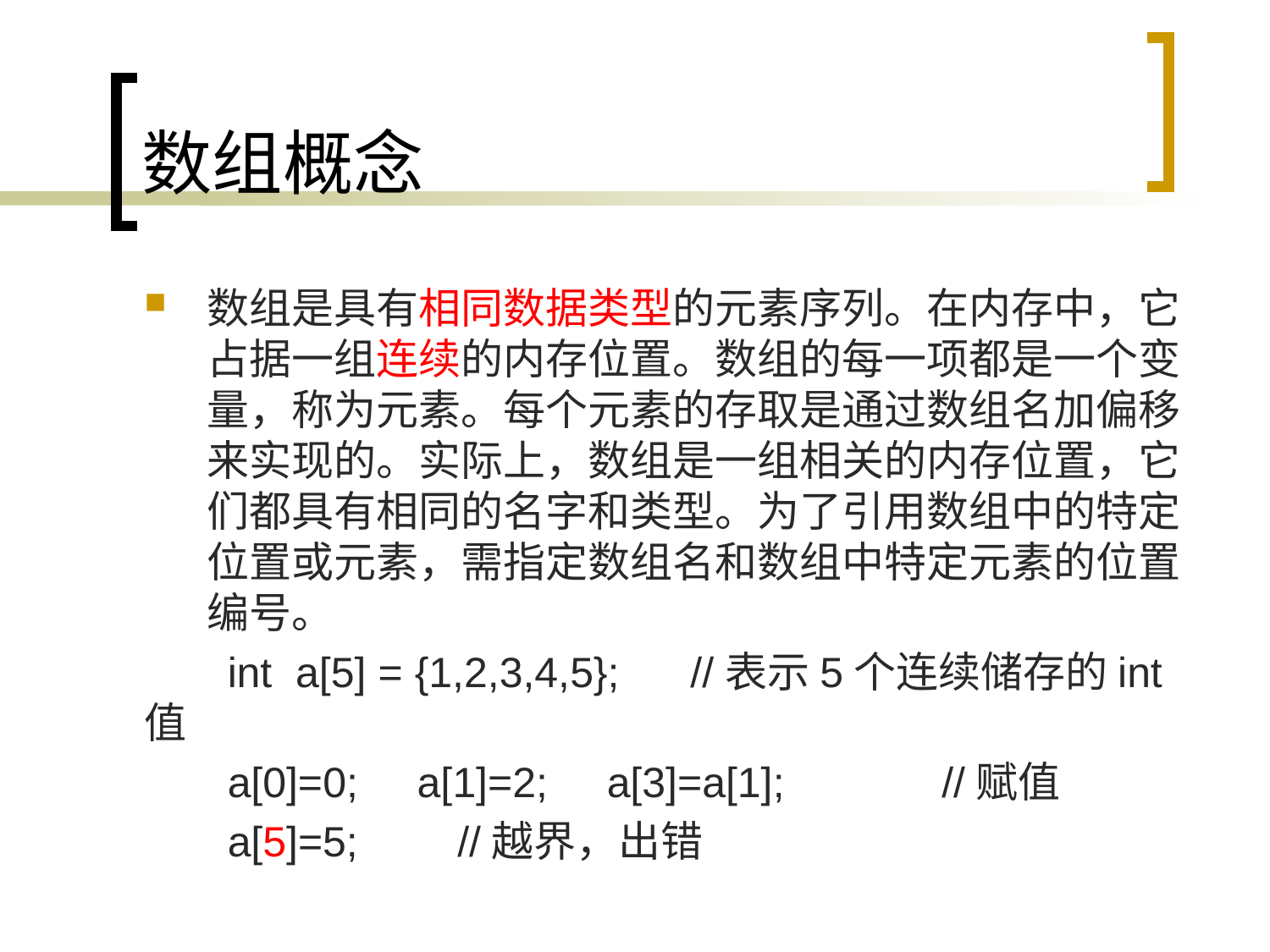

# 数组概念
数组是具有相同数据类型的元素序列。在内存中，它占据一组连续的内存位置。数组的每一项都是一个变量，称为元素。每个元素的存取是通过数组名加偏移来实现的。实际上，数组是一组相关的内存位置，它们都具有相同的名字和类型。为了引用数组中的特定位置或元素，需指定数组名和数组中特定元素的位置编号。
       int  a[5] = {1,2,3,4,5};      //表示5个连续储存的int值
       a[0]=0;     a[1]=2;     a[3]=a[1];	   //赋值
       a[5]=5;	     //越界，出错